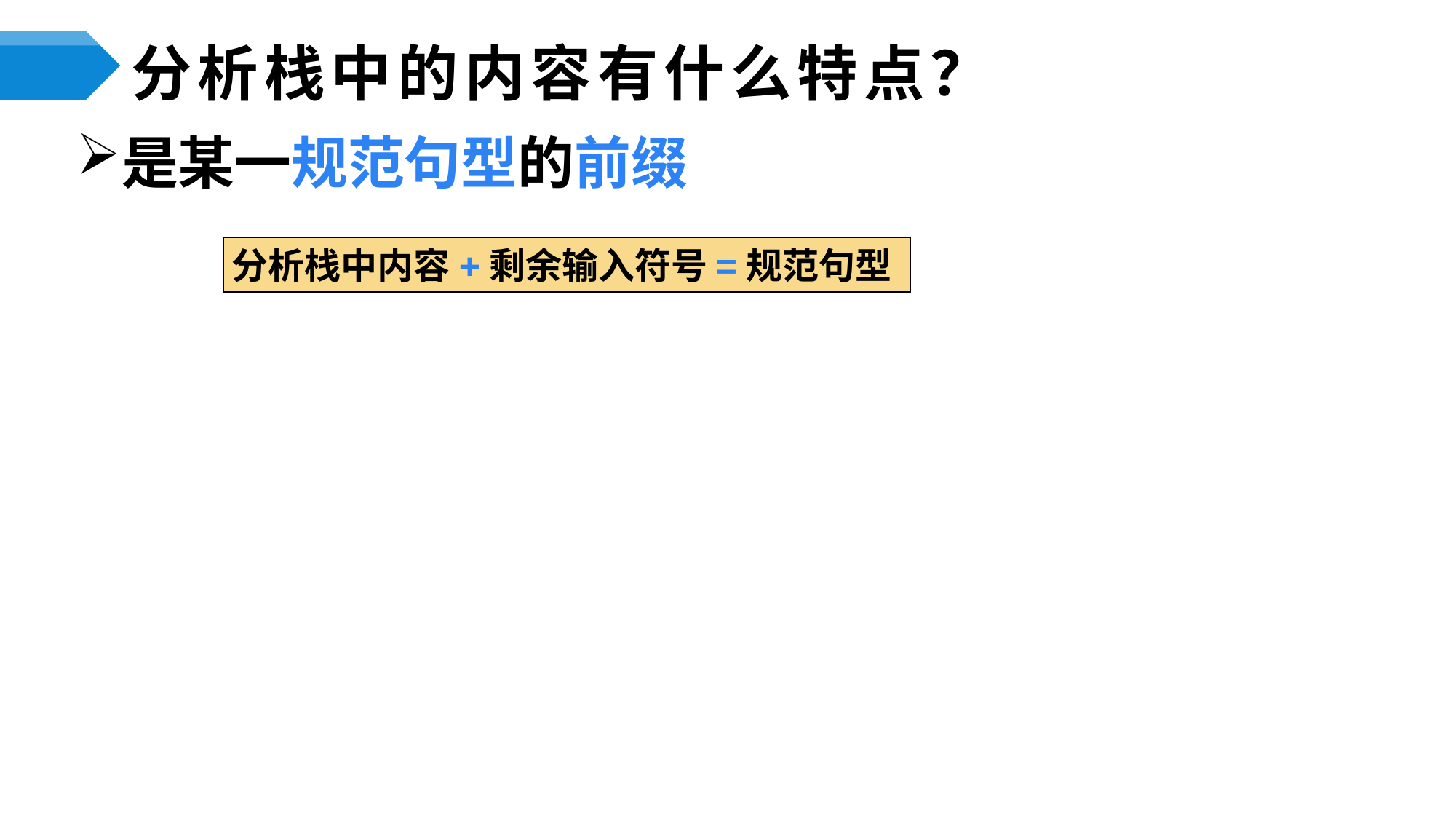

# 分析栈中的内容有什么特点？
是某一规范句型的前缀
分析栈中内容+剩余输入符号=规范句型